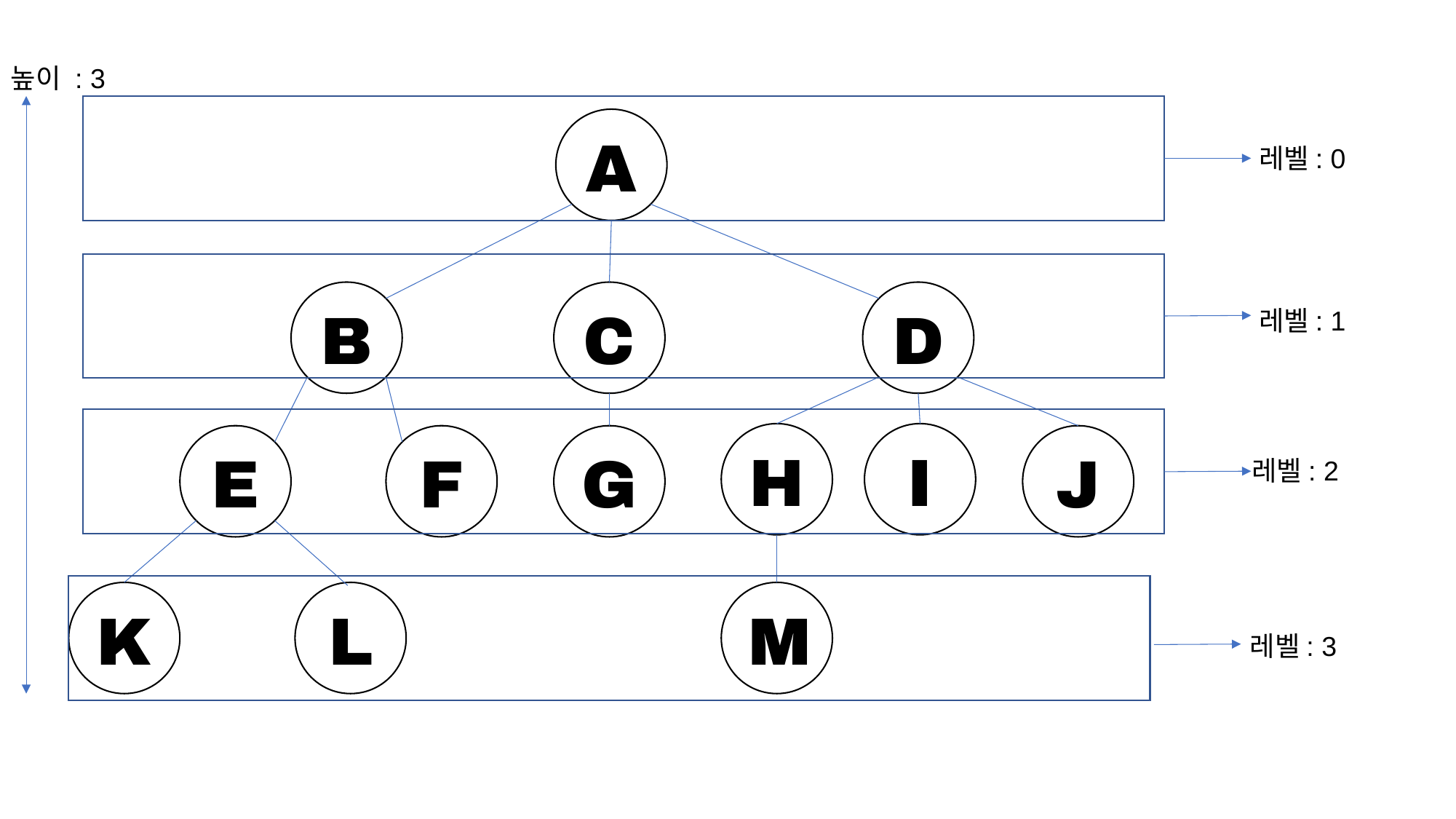

높이 : 3

A
레벨: 0

C
D
B
레벨: 1

I
H
J
E
F
G
레벨: 2

K
L
M
레벨: 3